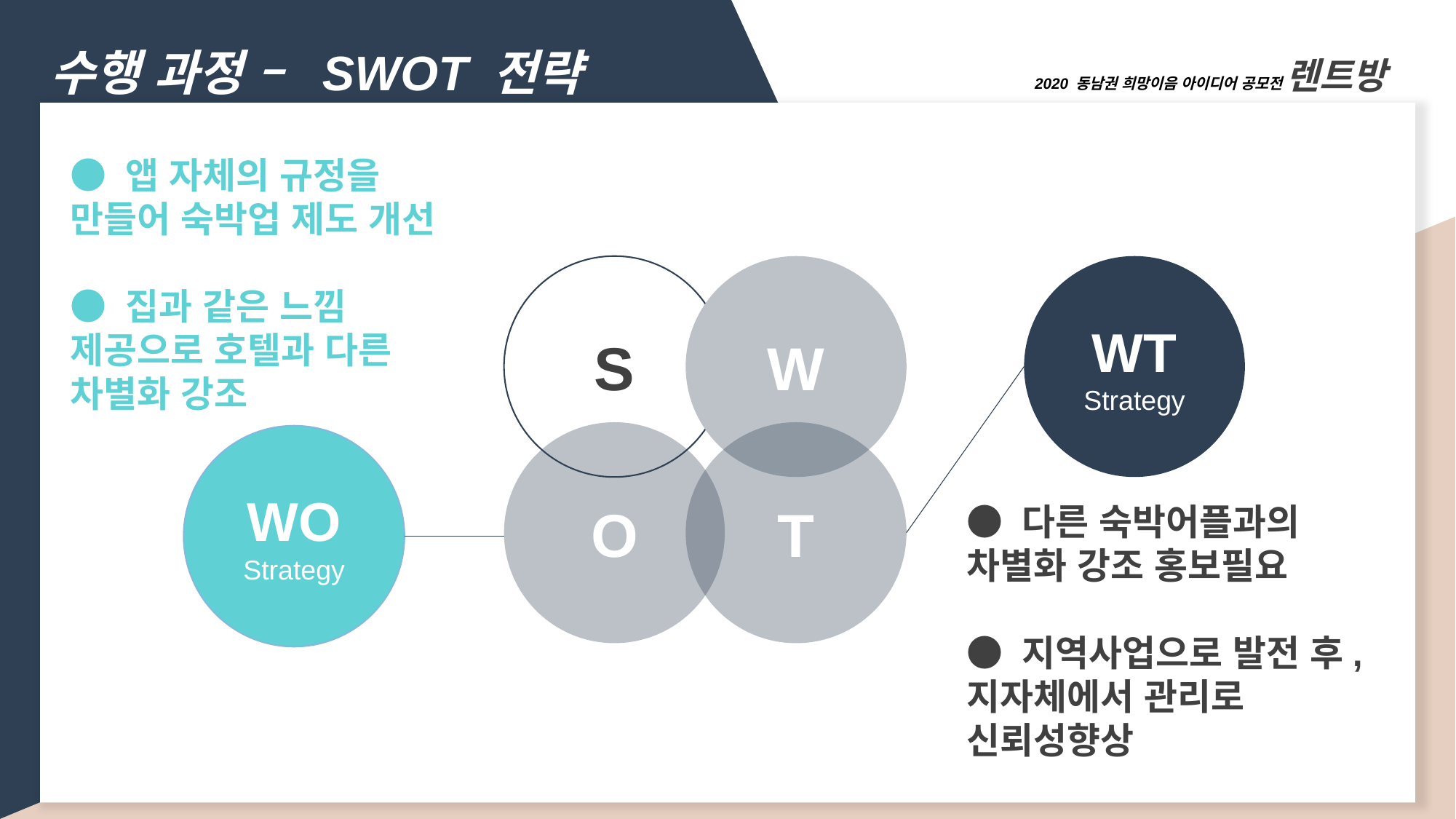

수행 과정 –  SWOT 전략

2020 동남권 희망이음 아이디어 공모전 렌트방
● 앱 자체의 규정을 만들어 숙박업 제도 개선

● 집과 같은 느낌 제공으로 호텔과 다른 차별화 강조

S
W
WT
Strategy
O
T
WO
Strategy
● 다른 숙박어플과의 차별화 강조 홍보필요

● 지역사업으로 발전 후, 지자체에서 관리로 신뢰성향상